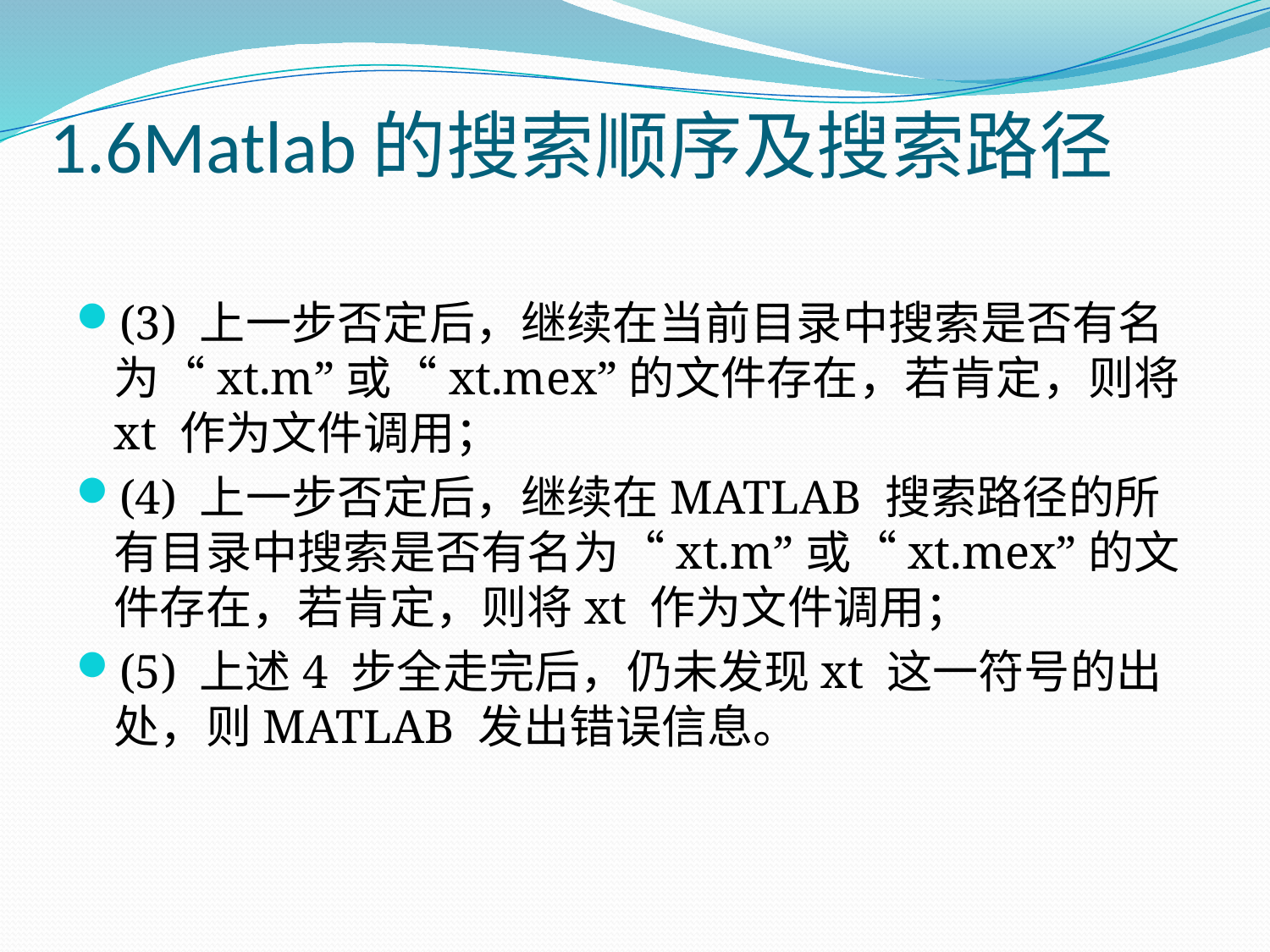

# 1.6Matlab的搜索顺序及搜索路径
(3) 上一步否定后，继续在当前目录中搜索是否有名为“xt.m”或“xt.mex”的文件存在，若肯定，则将xt 作为文件调用；
(4) 上一步否定后，继续在MATLAB 搜索路径的所有目录中搜索是否有名为“xt.m”或“xt.mex”的文件存在，若肯定，则将xt 作为文件调用；
(5) 上述4 步全走完后，仍未发现xt 这一符号的出处，则MATLAB 发出错误信息。